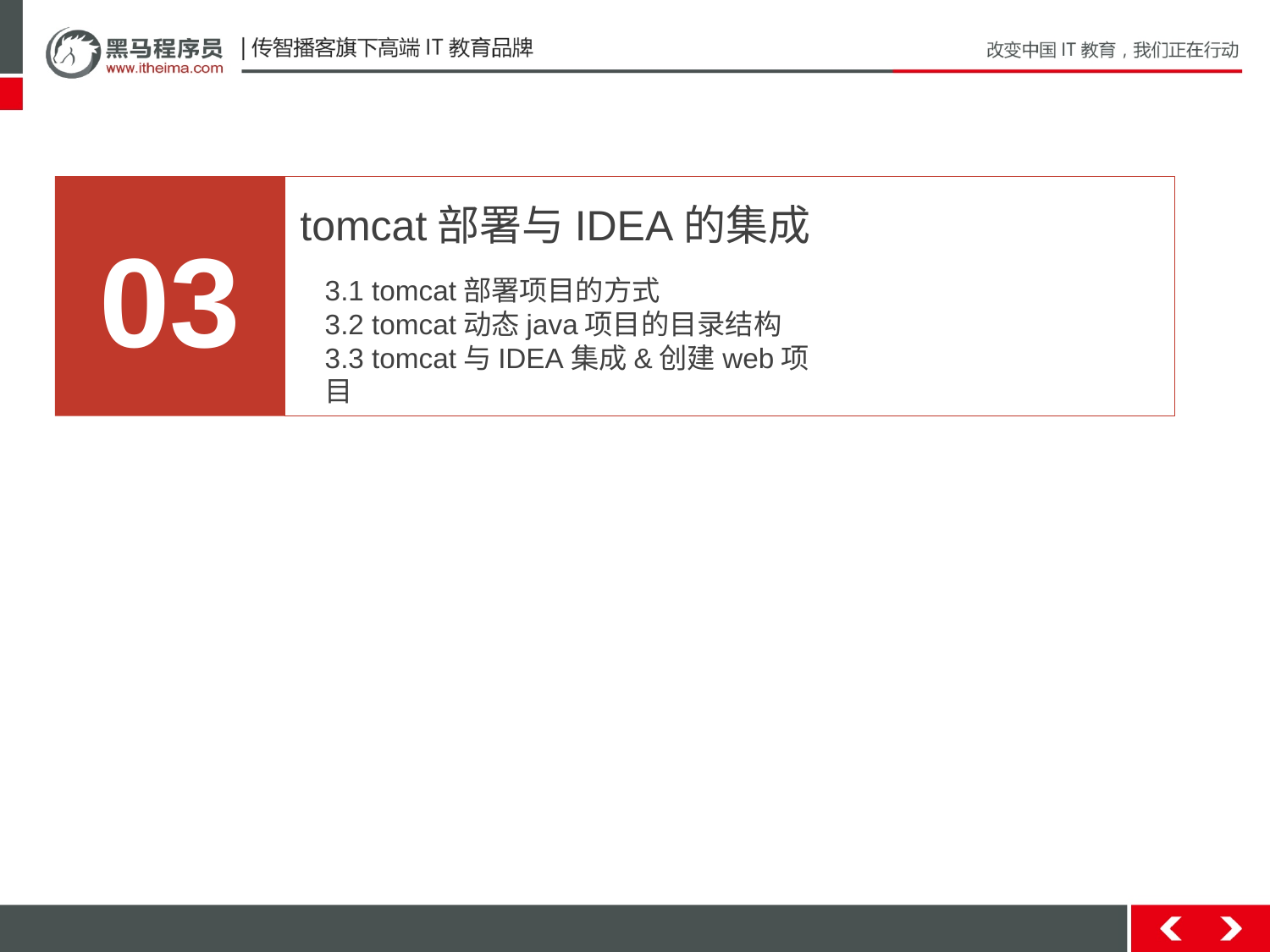

03

tomcat部署与IDEA的集成
3.1 tomcat部署项目的方式
3.2 tomcat动态java项目的目录结构
3.3 tomcat与IDEA集成&创建web项目